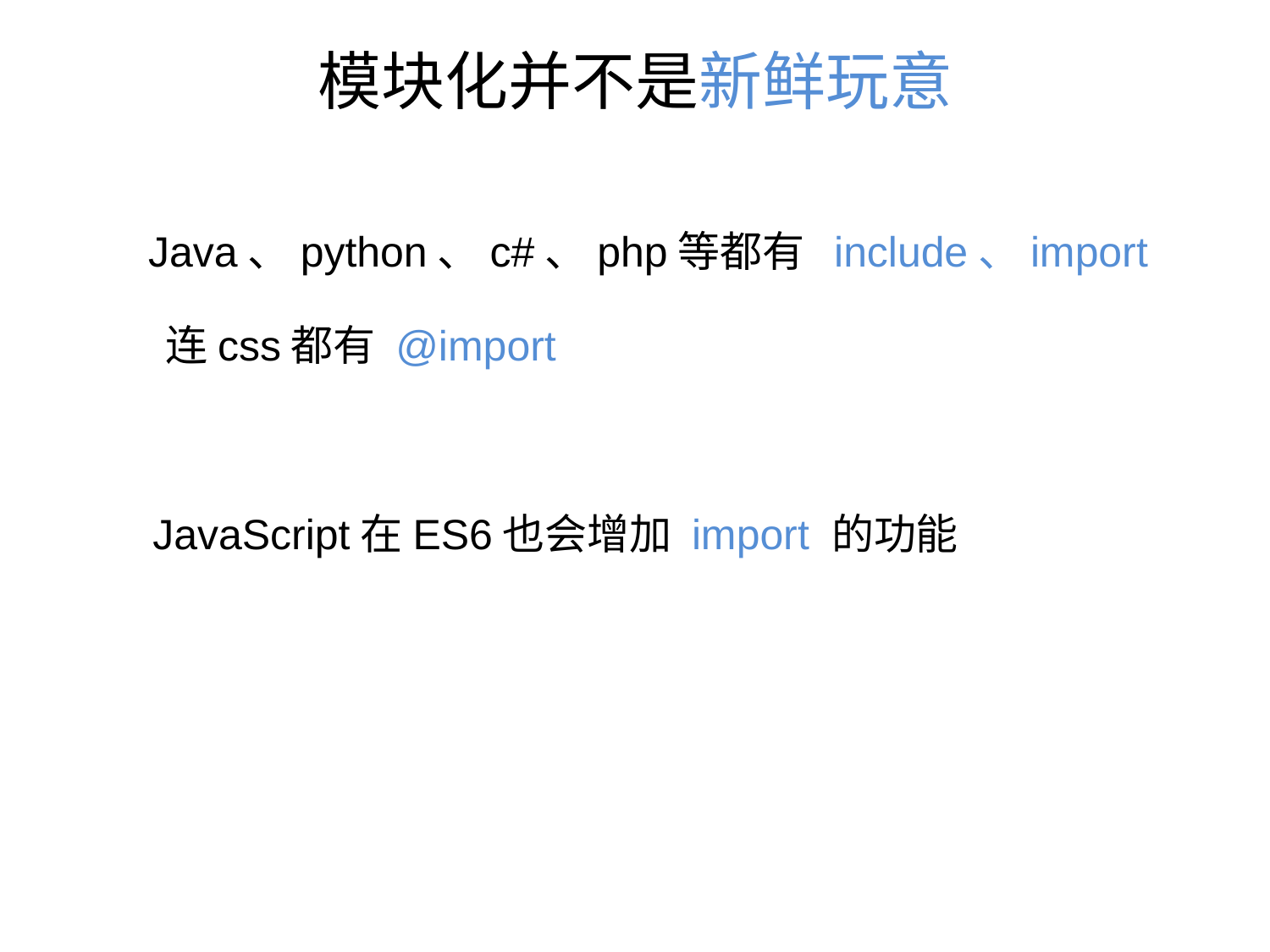

# 模块化并不是新鲜玩意
Java、python、c#、php等都有  include、import
连css都有 @import
JavaScript在ES6也会增加 import 的功能